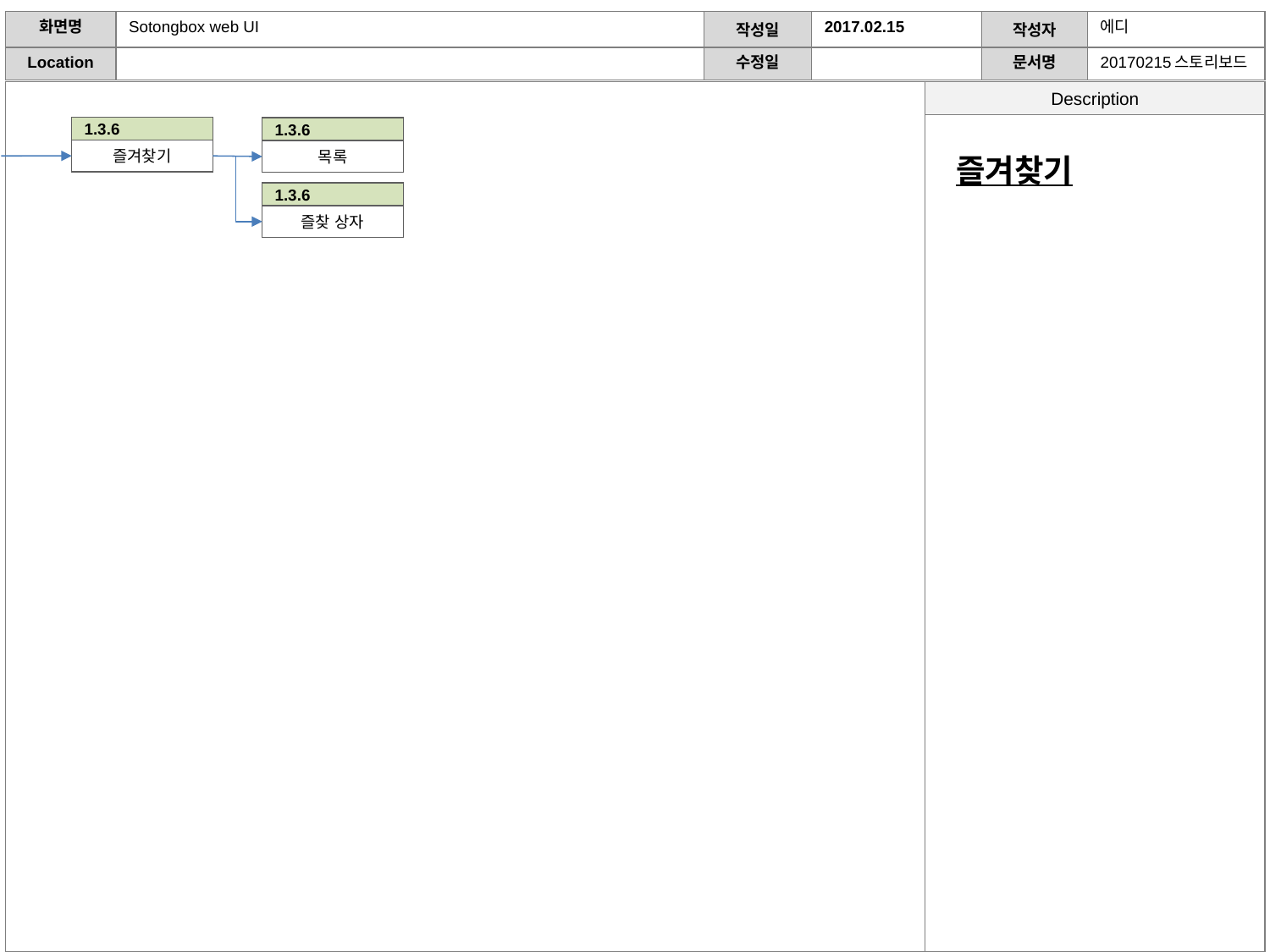

1.3.6
즐겨찾기
1.3.6
목록
즐겨찾기
1.3.6
즐찾 상자